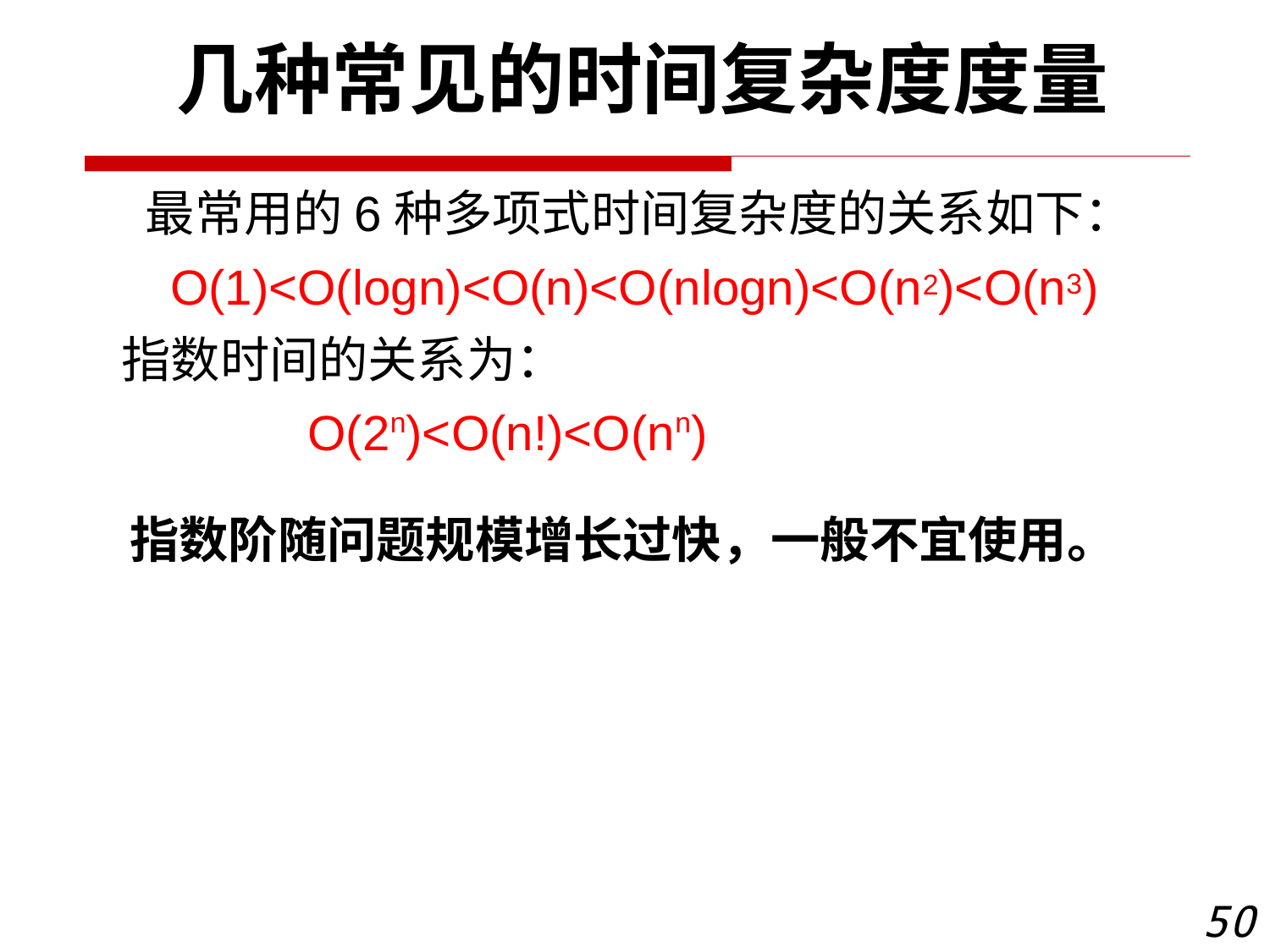

几种常见的时间复杂度度量
     最常用的6种多项式时间复杂度的关系如下：
      O(1)<O(logn)<O(n)<O(nlogn)<O(n2)<O(n3)
  指数时间的关系为：
                O(2n)<O(n!)<O(nn)
指数阶随问题规模增长过快，一般不宜使用。
50